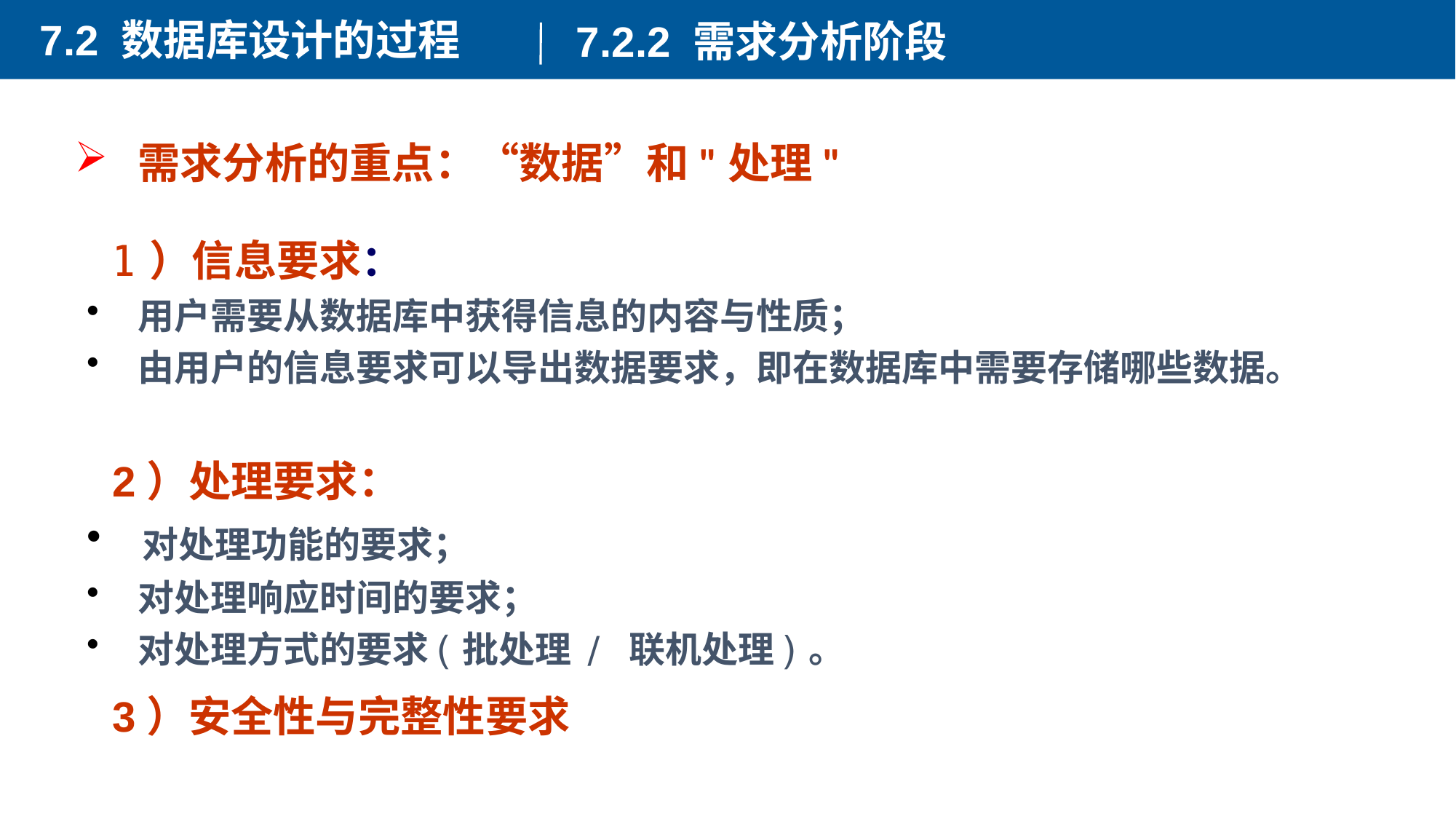

7.2 数据库设计的过程
7.2.2 需求分析阶段

  需求分析的重点：“数据”和"处理"
1）信息要求：
  用户需要从数据库中获得信息的内容与性质；
  由用户的信息要求可以导出数据要求，即在数据库中需要存储哪些数据。
2）处理要求：
  对处理功能的要求；
  对处理响应时间的要求；
  对处理方式的要求(批处理 / 联机处理)。
3）安全性与完整性要求